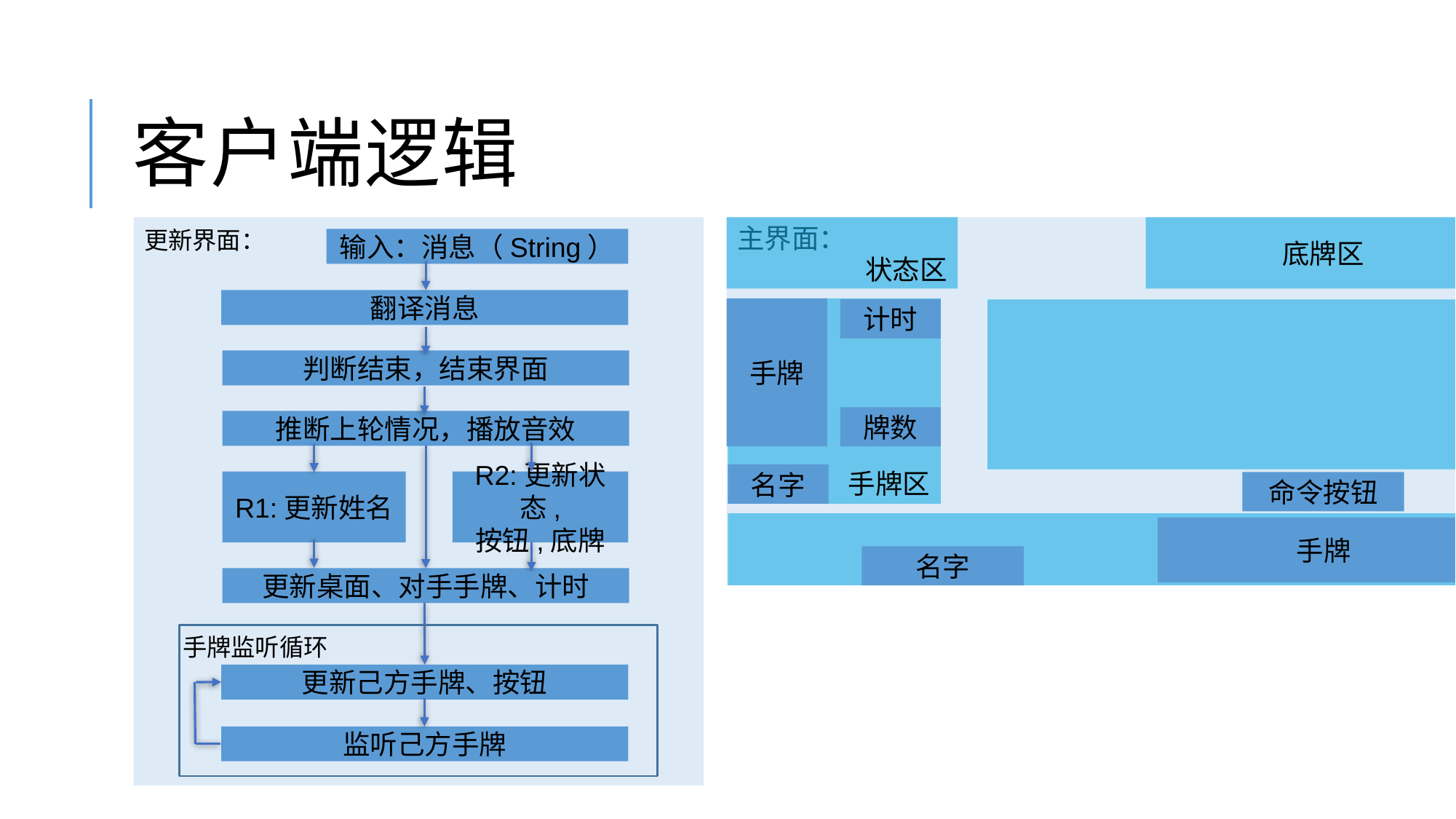

# 客户端逻辑
底牌区
更新界面：

      手牌监听循环

输入：消息（String）
翻译消息
主界面：

状态区
手牌

手牌区
计时
牌数
名字

手牌区
计时
手牌
牌数
名字

桌面
判断结束，结束界面
推断上轮情况，播放音效
R1:更新姓名
R2:更新状态,
按钮,底牌
命令按钮

手牌区
手牌
计时
名字
更新桌面、对手手牌、计时

更新己方手牌、按钮
监听己方手牌